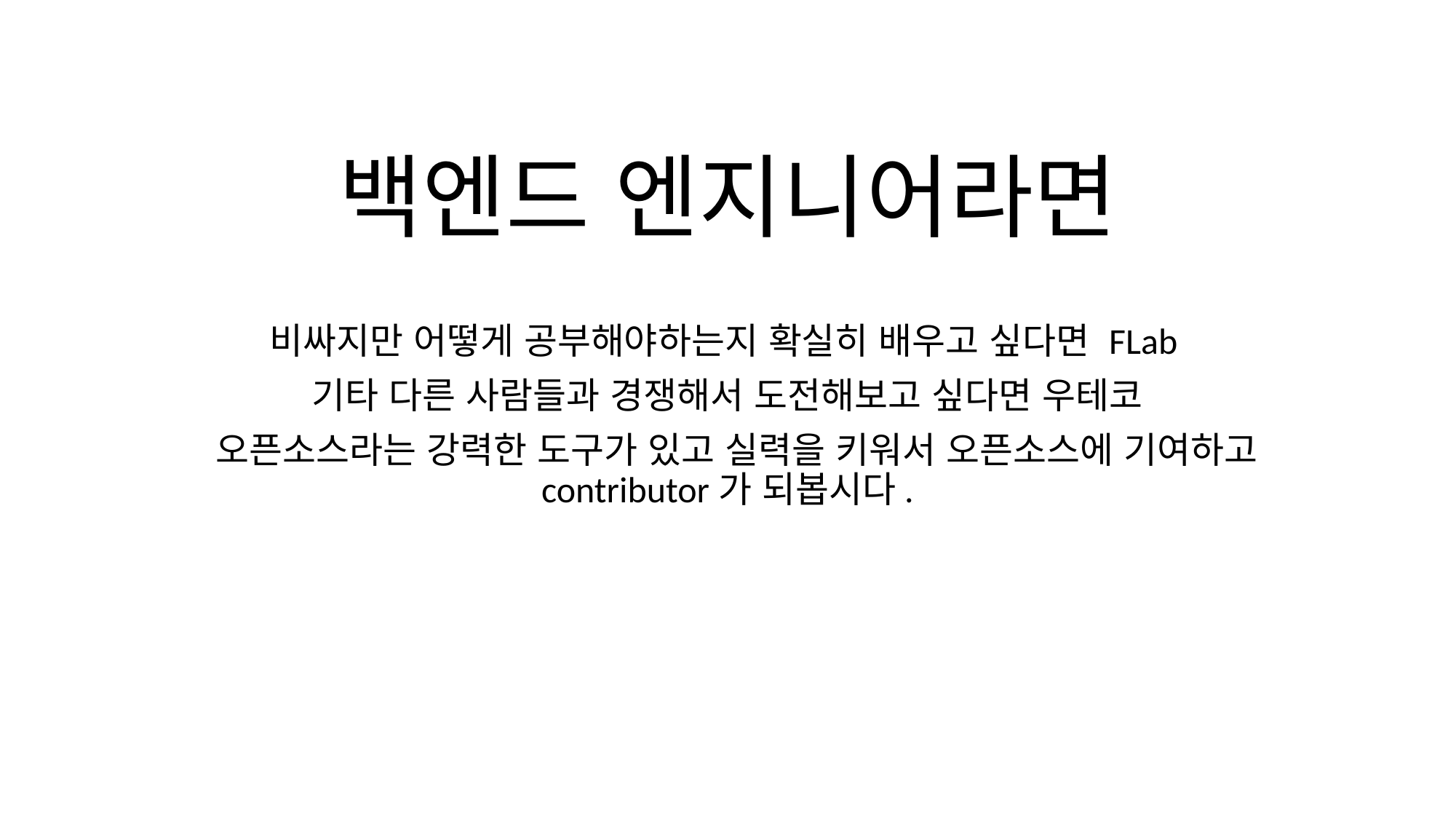

# 백엔드 엔지니어라면
비싸지만 어떻게 공부해야하는지 확실히 배우고 싶다면 FLab
기타 다른 사람들과 경쟁해서 도전해보고 싶다면 우테코
 오픈소스라는 강력한 도구가 있고 실력을 키워서 오픈소스에 기여하고 contributor가 되봅시다.